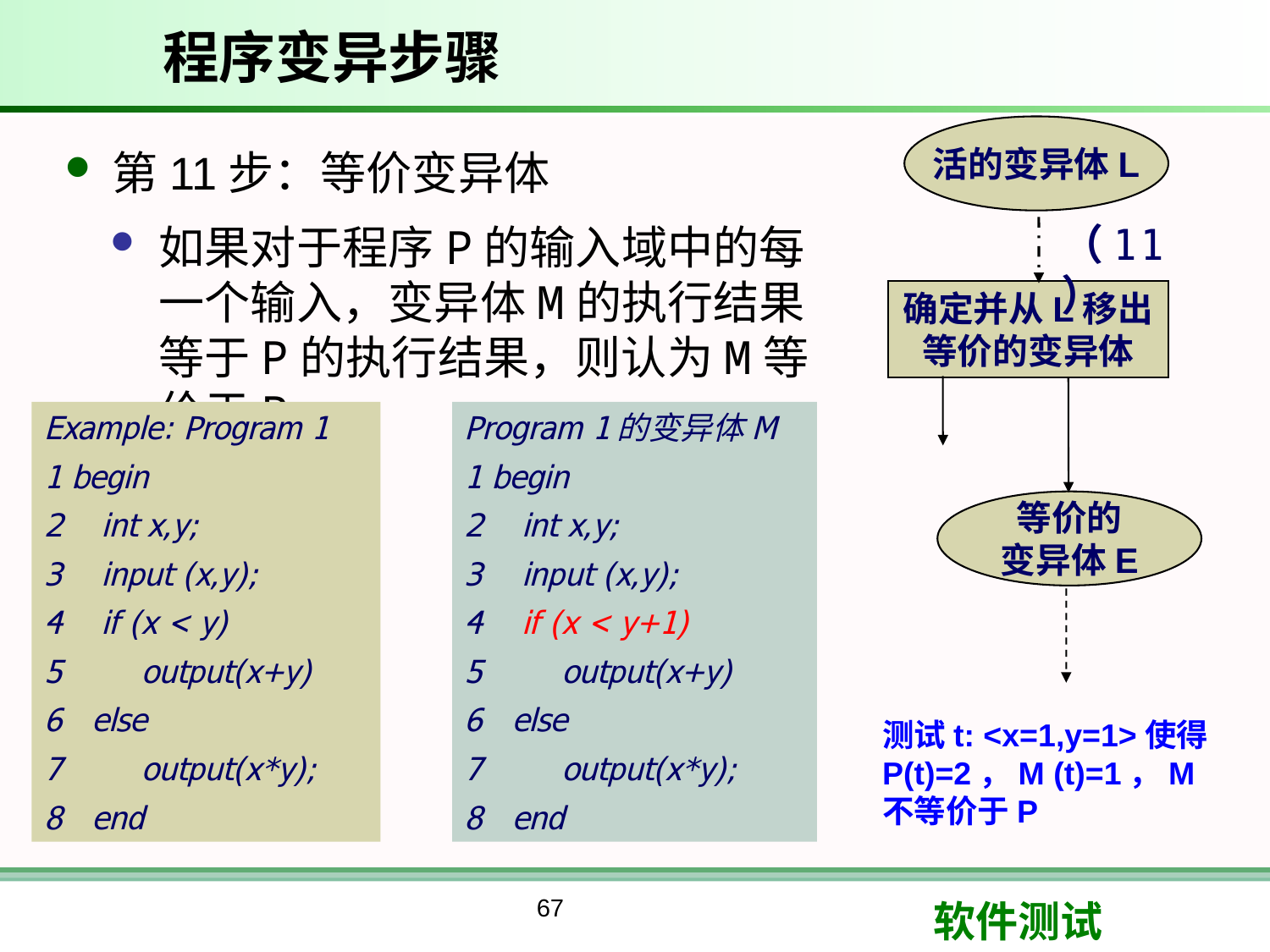

# 程序变异步骤
活的变异体L
（11）

确定并从L移出
等价的变异体

等价的
变异体E

第11步：等价变异体
如果对于程序P的输入域中的每一个输入，变异体M的执行结果等于P的执行结果，则认为M等价于P
Example: Program 1
1 begin
 int x,y;
 input (x,y);
 if (x < y)
     output(x+y)
else
     output(x*y);
end
Program 1的变异体M
1 begin
 int x,y;
 input (x,y);
 if (x < y+1)
     output(x+y)
else
     output(x*y);
end
测试t: <x=1,y=1>使得P(t)=2，M (t)=1，M不等价于P
67